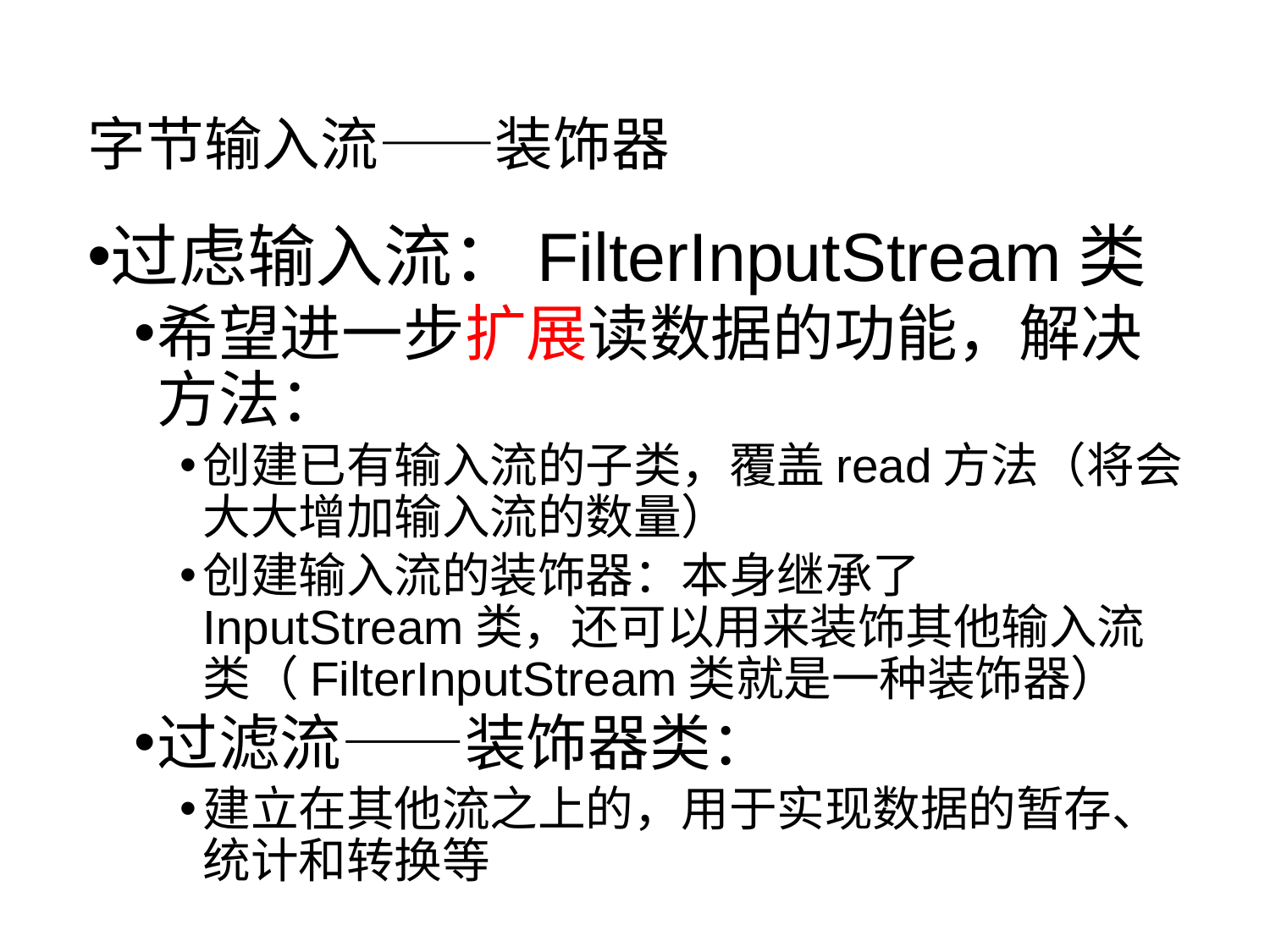

# 字节输入流——装饰器
过虑输入流：FilterInputStream类
希望进一步扩展读数据的功能，解决方法：
创建已有输入流的子类，覆盖read方法（将会大大增加输入流的数量）
创建输入流的装饰器：本身继承了InputStream类，还可以用来装饰其他输入流类（FilterInputStream类就是一种装饰器）
过滤流——装饰器类：
建立在其他流之上的，用于实现数据的暂存、统计和转换等